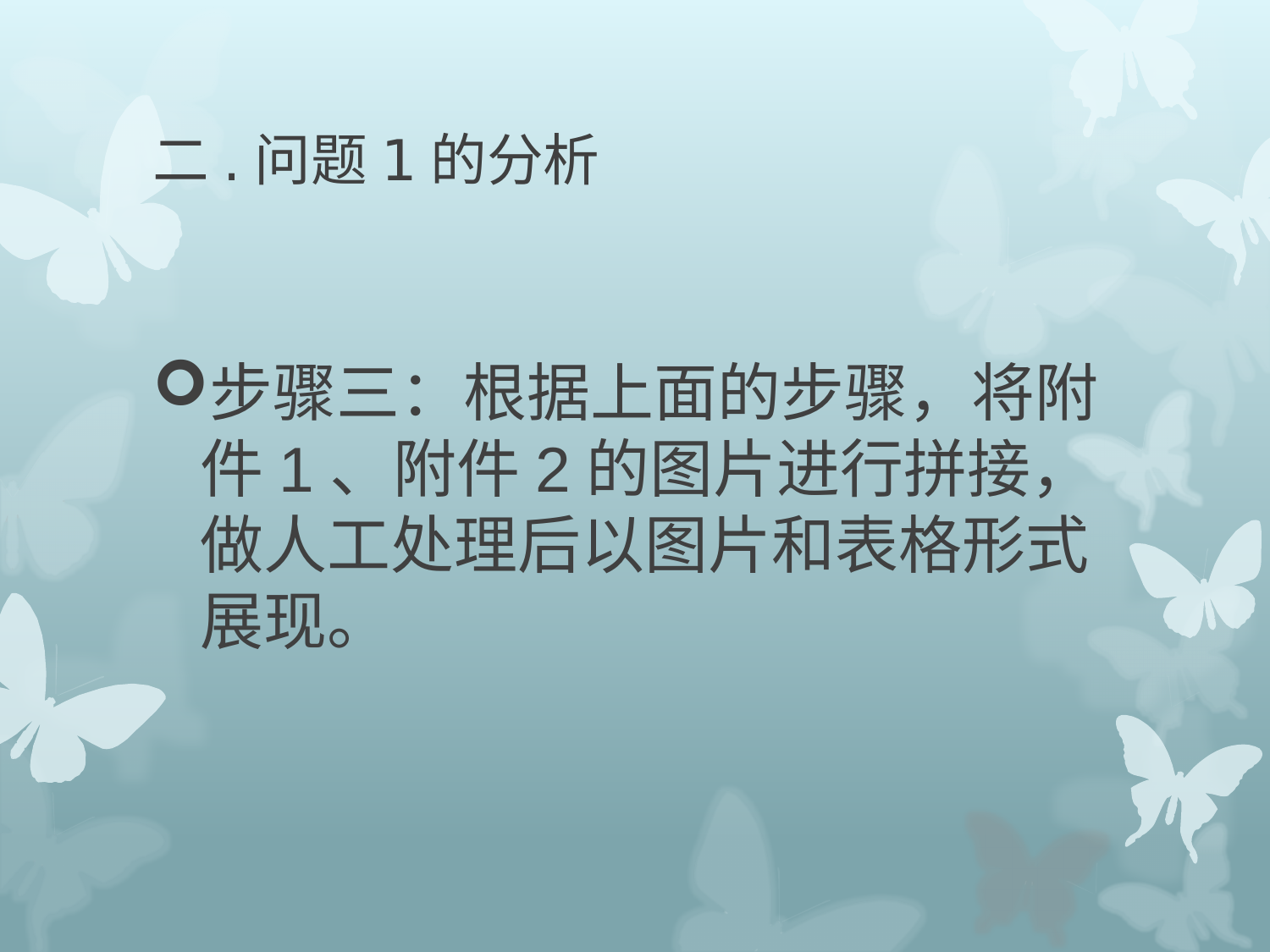

# 二.问题1的分析
步骤三：根据上面的步骤，将附件1、附件2的图片进行拼接，做人工处理后以图片和表格形式展现。